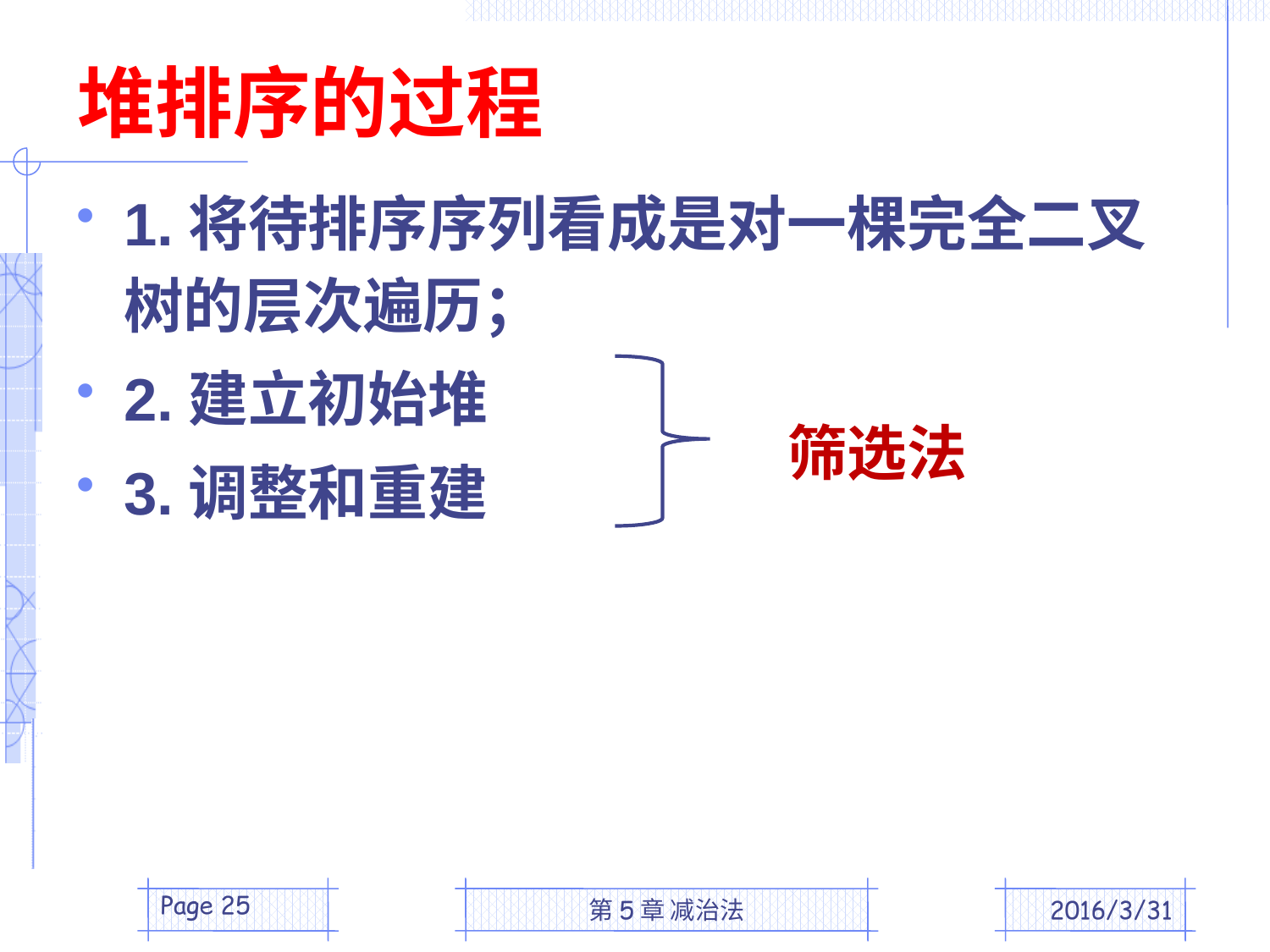

# 堆排序的过程
1.将待排序序列看成是对一棵完全二叉树的层次遍历；
2.建立初始堆
3.调整和重建

筛选法
Page 25
第5章 减治法
2016/3/31